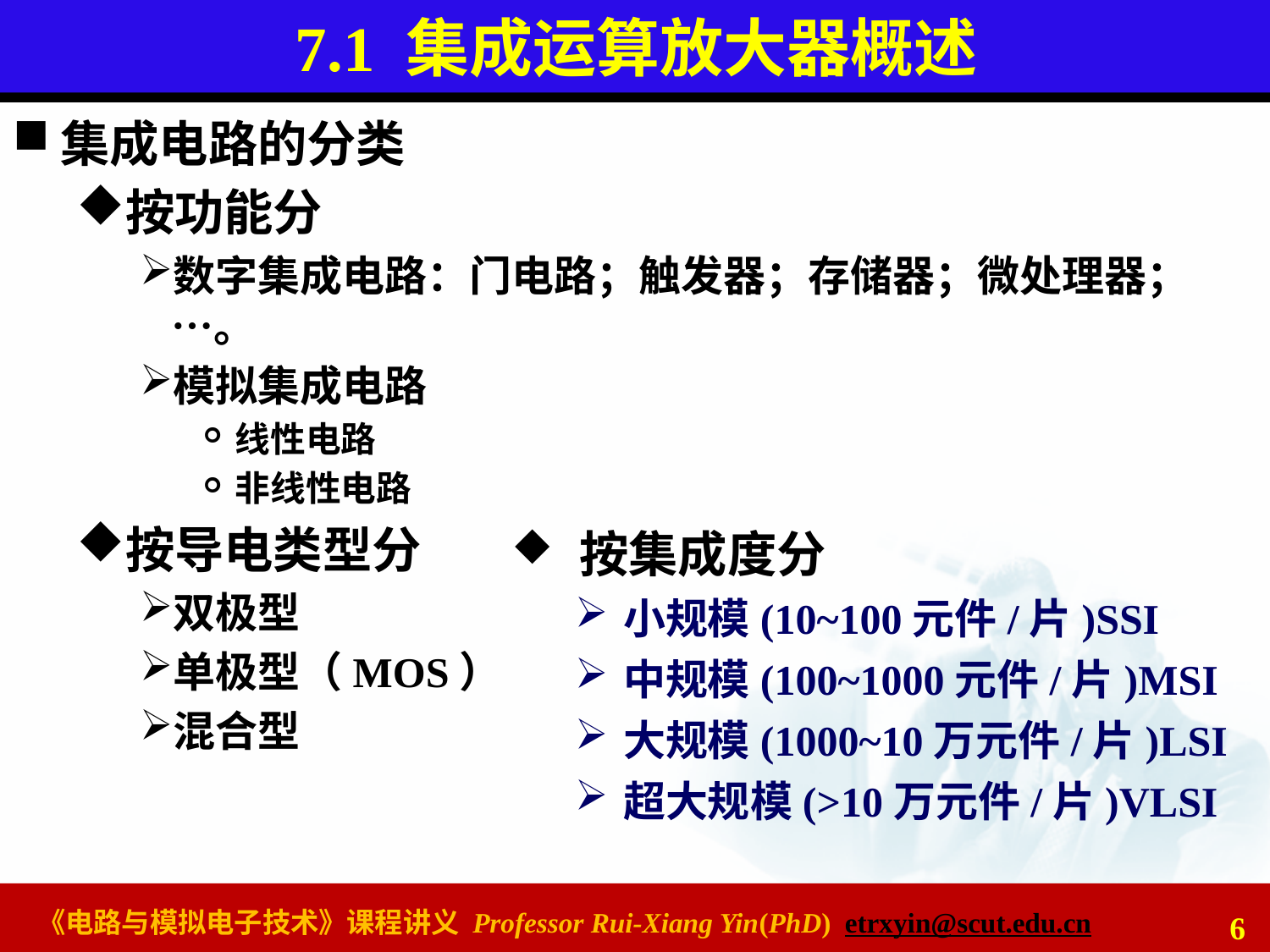

# 7.1 集成运算放大器概述
集成电路的分类
按功能分
数字集成电路：门电路；触发器；存储器；微处理器；…。
模拟集成电路
线性电路
非线性电路
按导电类型分
双极型
单极型（MOS）
混合型
 按集成度分
小规模(10~100元件/片)SSI
中规模(100~1000元件/片)MSI
大规模(1000~10万元件/片)LSI
超大规模(>10万元件/片)VLSI
6